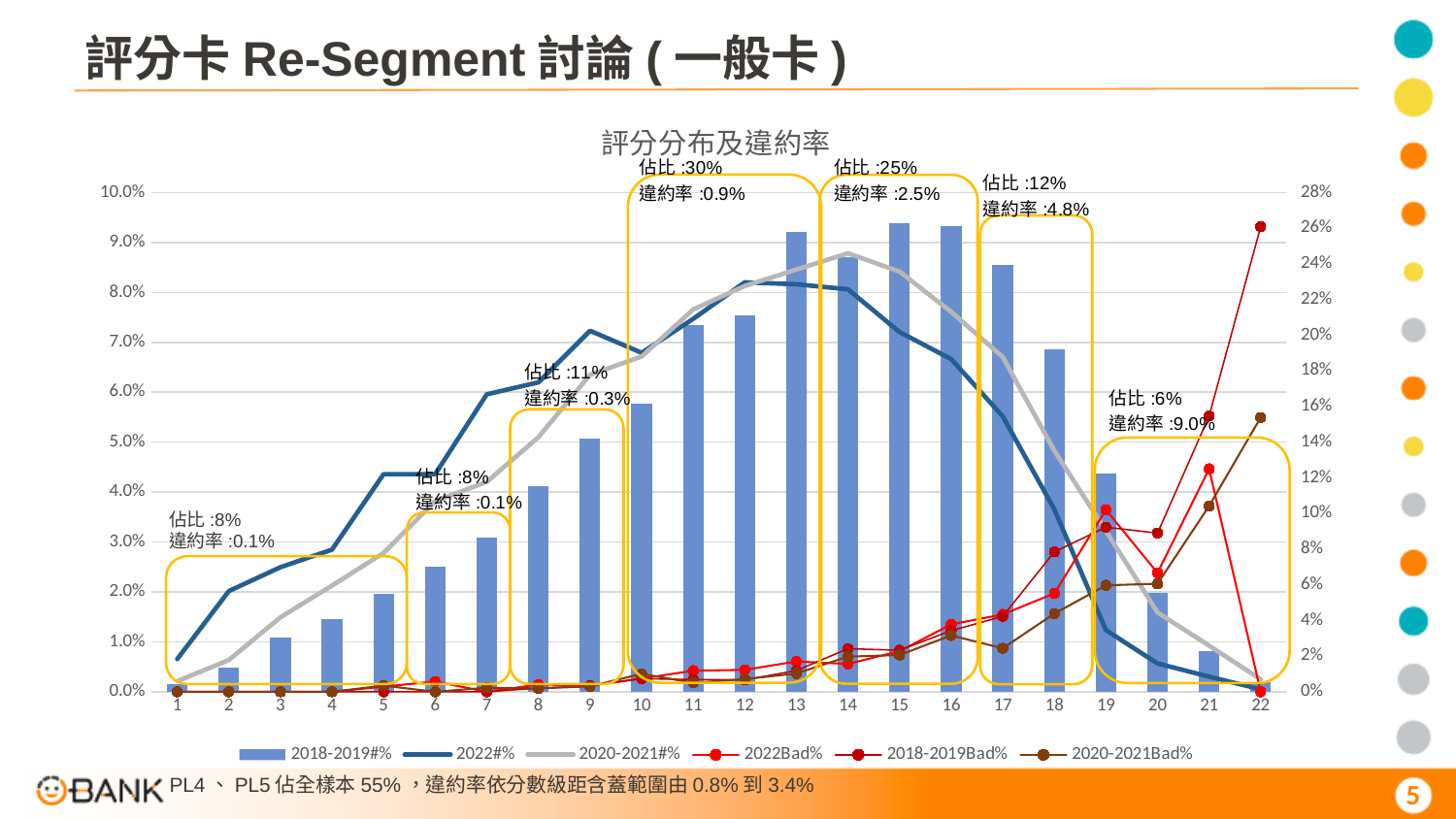

評分卡Re-Segment討論(一般卡)

### Chart: 評分分布及違約率

| Category | 2018-2019#% | 2022#% | 2020-2021#% | 2022Bad% | 2018-2019Bad% | 2020-2021Bad% |
|---|---|---|---|---|---|---|
佔比:8%
違約率:0.1%
PL4、PL5佔全樣本55%，違約率依分數級距含蓋範圍由0.8%到3.4%